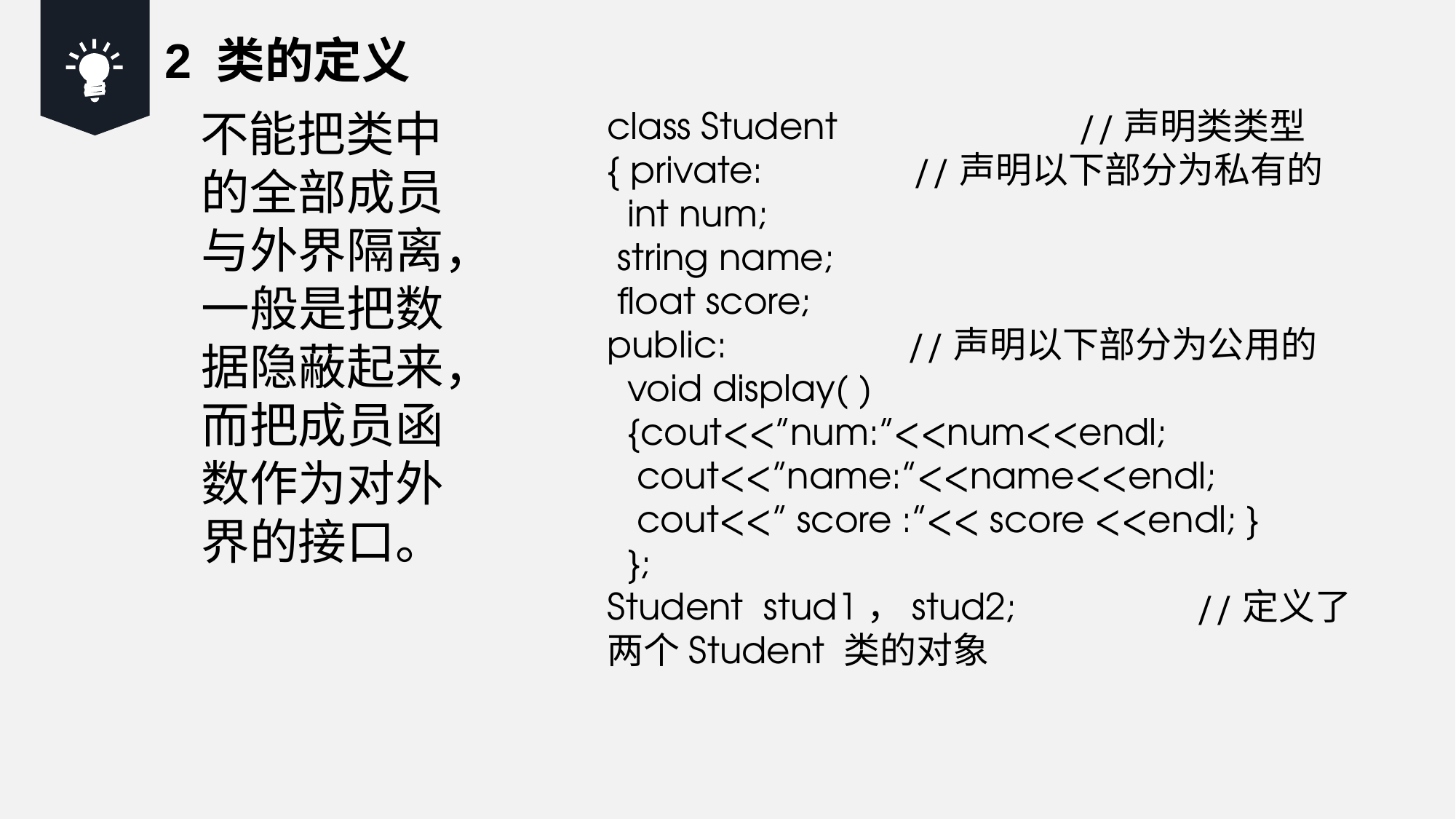

2 类的定义

不能把类中的全部成员与外界隔离，一般是把数据隐蔽起来，而把成员函数作为对外界的接口。
class Student                        //声明类类型
{ private:               //声明以下部分为私有的
  int num;
 string name;
 float score;
public:                  //声明以下部分为公用的
  void display( )
  {cout<<″num:″<<num<<endl;
   cout<<″name:″<<name<<endl;
   cout<<″ score :″<< score <<endl; }
  };
Student  stud1，stud2;                  //定义了两个Student 类的对象